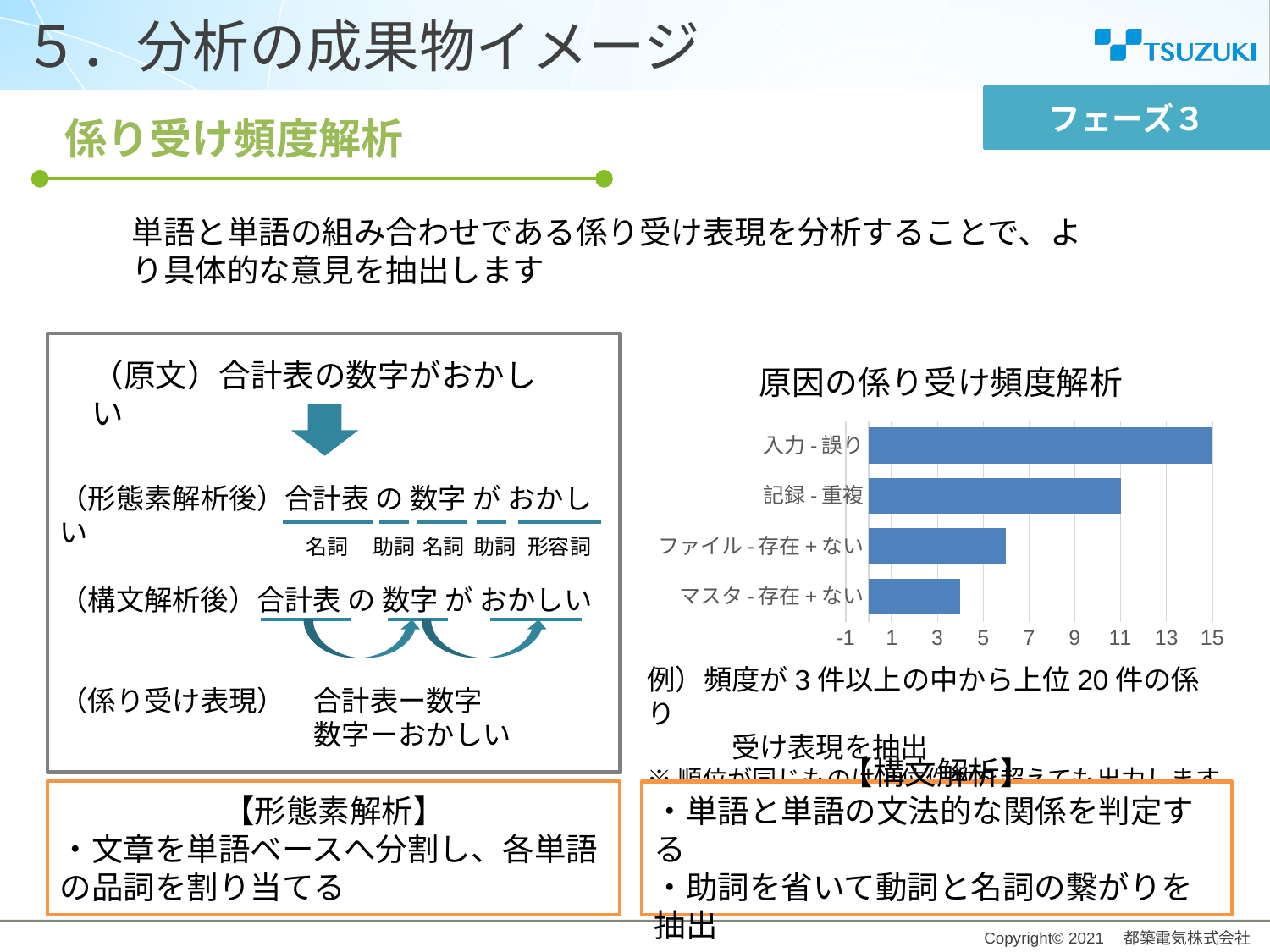

# ５．分析の成果物イメージ
フェーズ３
係り受け頻度解析
単語と単語の組み合わせである係り受け表現を分析することで、より具体的な意見を抽出します

### Chart: 原因の係り受け頻度解析

| Category | 系列 1 |
|---|---|
| マスタ-存在+ない | 4.0 |
| ファイル-存在+ない | 6.0 |
| 記録-重複 | 11.0 |
| 入力-誤り | 15.0 |
（原文）合計表の数字がおかしい

（形態素解析後）合計表 の 数字 が おかしい
形容詞
助詞
名詞
名詞
助詞
（構文解析後）合計表 の 数字 が おかしい

例）頻度が3件以上の中から上位20件の係り
　　　受け表現を抽出
※順位が同じものは上位件数を超えても出力します
（係り受け表現）	合計表ー数字
		数字ーおかしい
【形態素解析】
・文章を単語ベースへ分割し、各単語の品詞を割り当てる
【構文解析】
・単語と単語の文法的な関係を判定する
・助詞を省いて動詞と名詞の繋がりを抽出
Copyright© 2021　都築電気株式会社